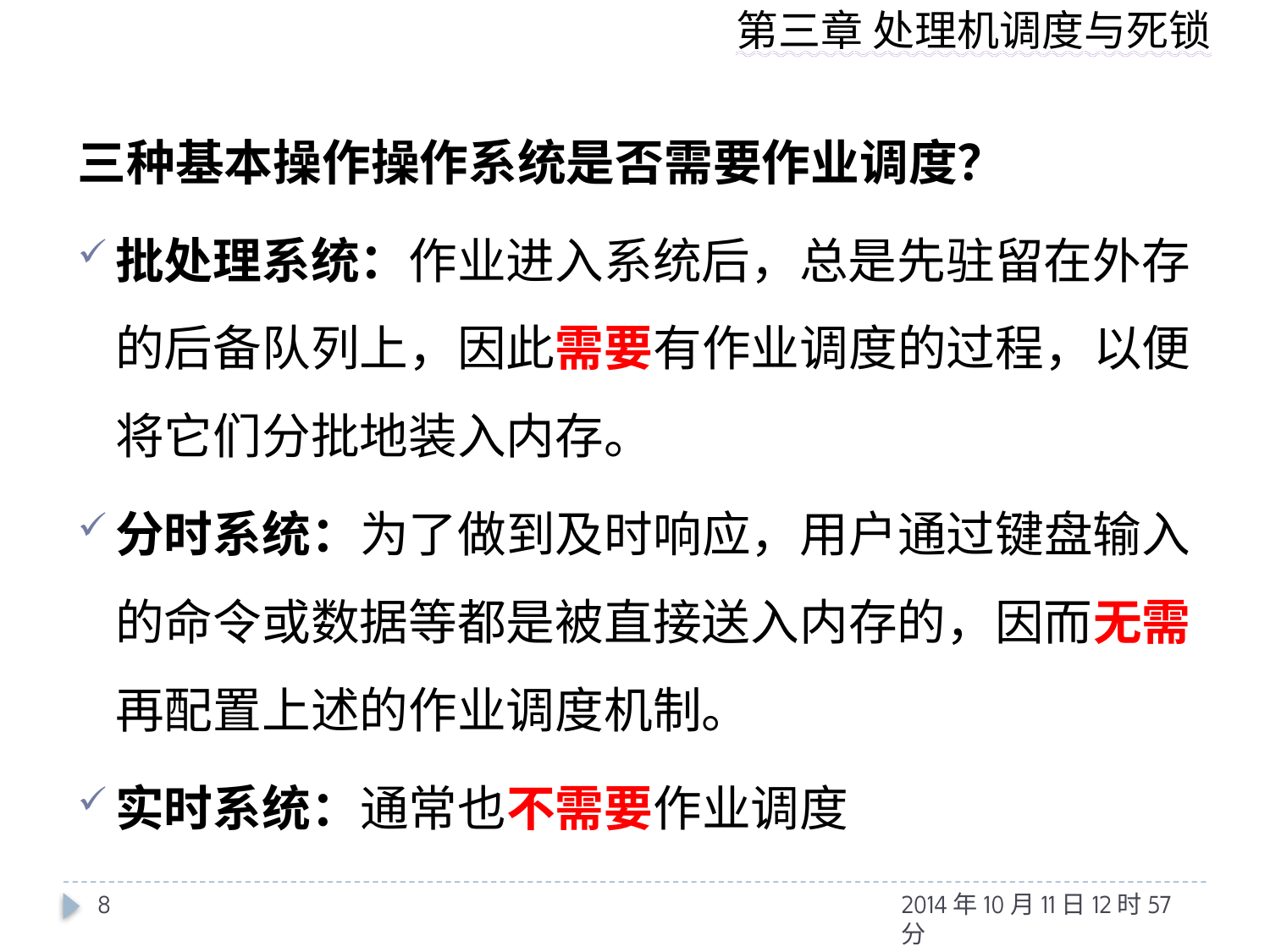

三种基本操作操作系统是否需要作业调度？
批处理系统：作业进入系统后，总是先驻留在外存的后备队列上，因此需要有作业调度的过程，以便将它们分批地装入内存。
分时系统：为了做到及时响应，用户通过键盘输入的命令或数据等都是被直接送入内存的，因而无需再配置上述的作业调度机制。
实时系统：通常也不需要作业调度
8
2014年10月11日12时57分